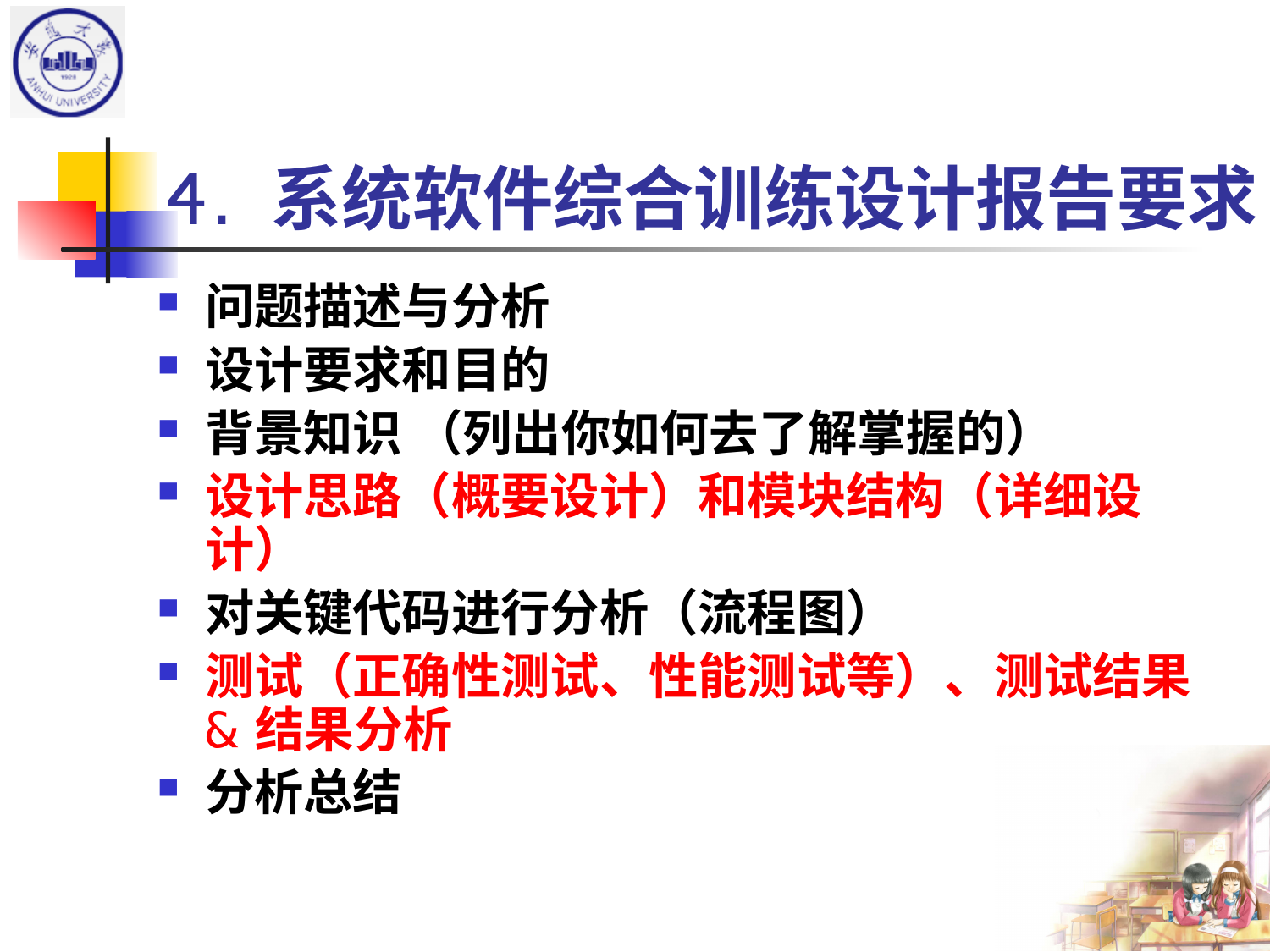

# 4. 系统软件综合训练设计报告要求
问题描述与分析
设计要求和目的
背景知识 （列出你如何去了解掌握的）
设计思路（概要设计）和模块结构（详细设计）
对关键代码进行分析（流程图）
测试（正确性测试、性能测试等）、测试结果&结果分析
分析总结